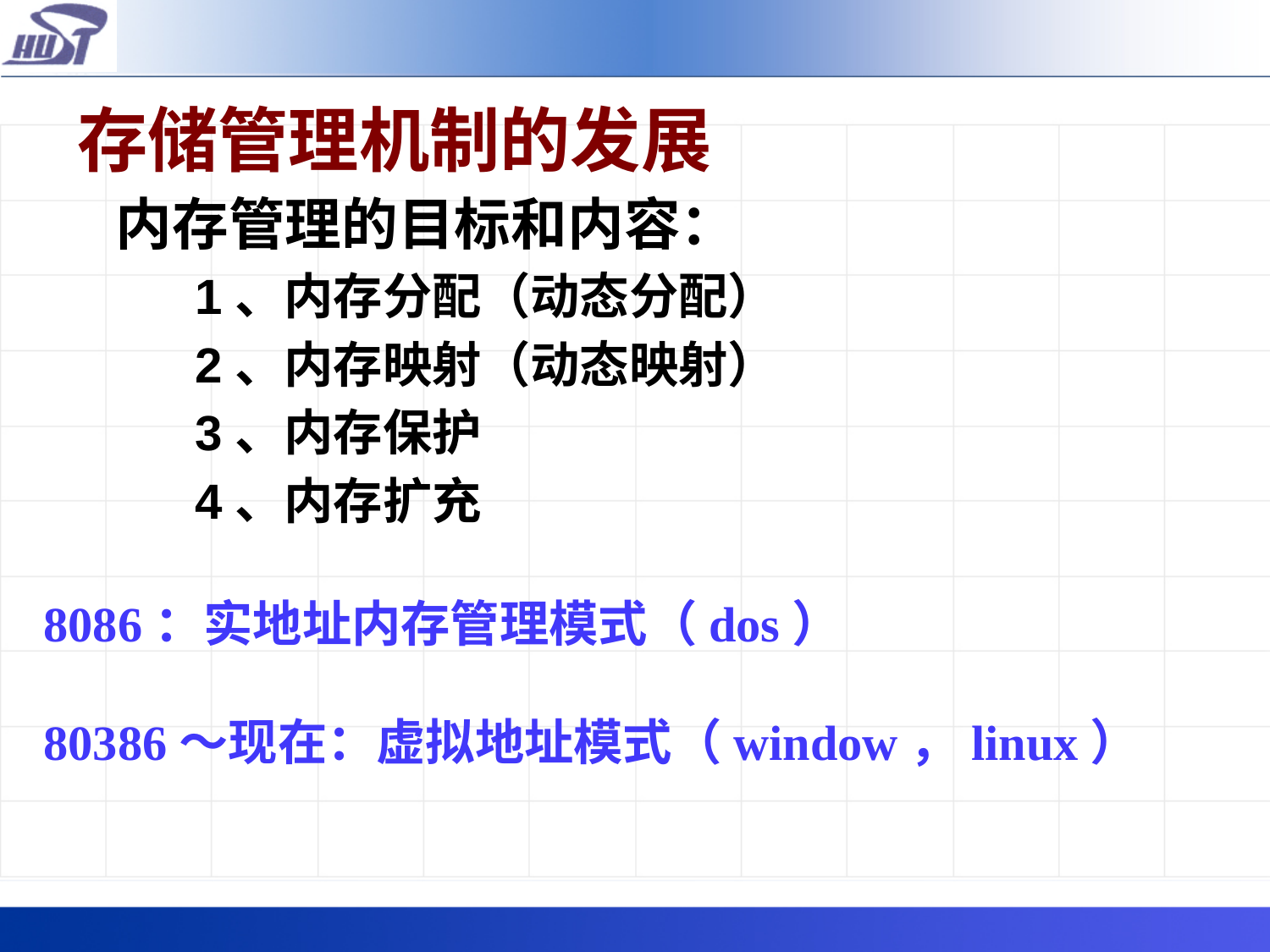

# 存储管理机制的发展
内存管理的目标和内容：
1、内存分配（动态分配）
2、内存映射（动态映射）
3、内存保护
4、内存扩充
8086：实地址内存管理模式（dos）

80386～现在：虚拟地址模式（window，linux）
39